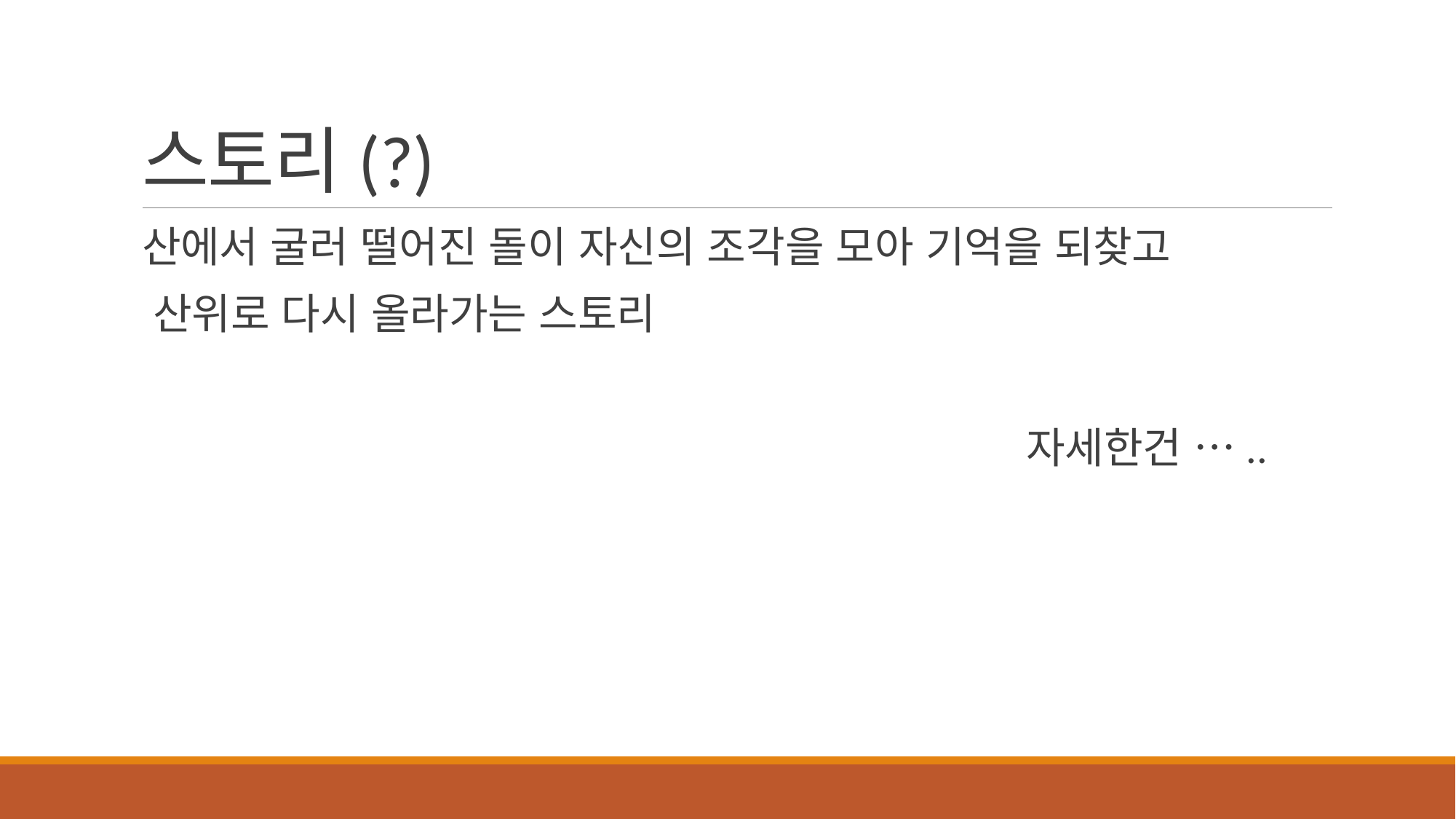

# 스토리(?)
산에서 굴러 떨어진 돌이 자신의 조각을 모아 기억을 되찾고
 산위로 다시 올라가는 스토리

								 자세한건 …..